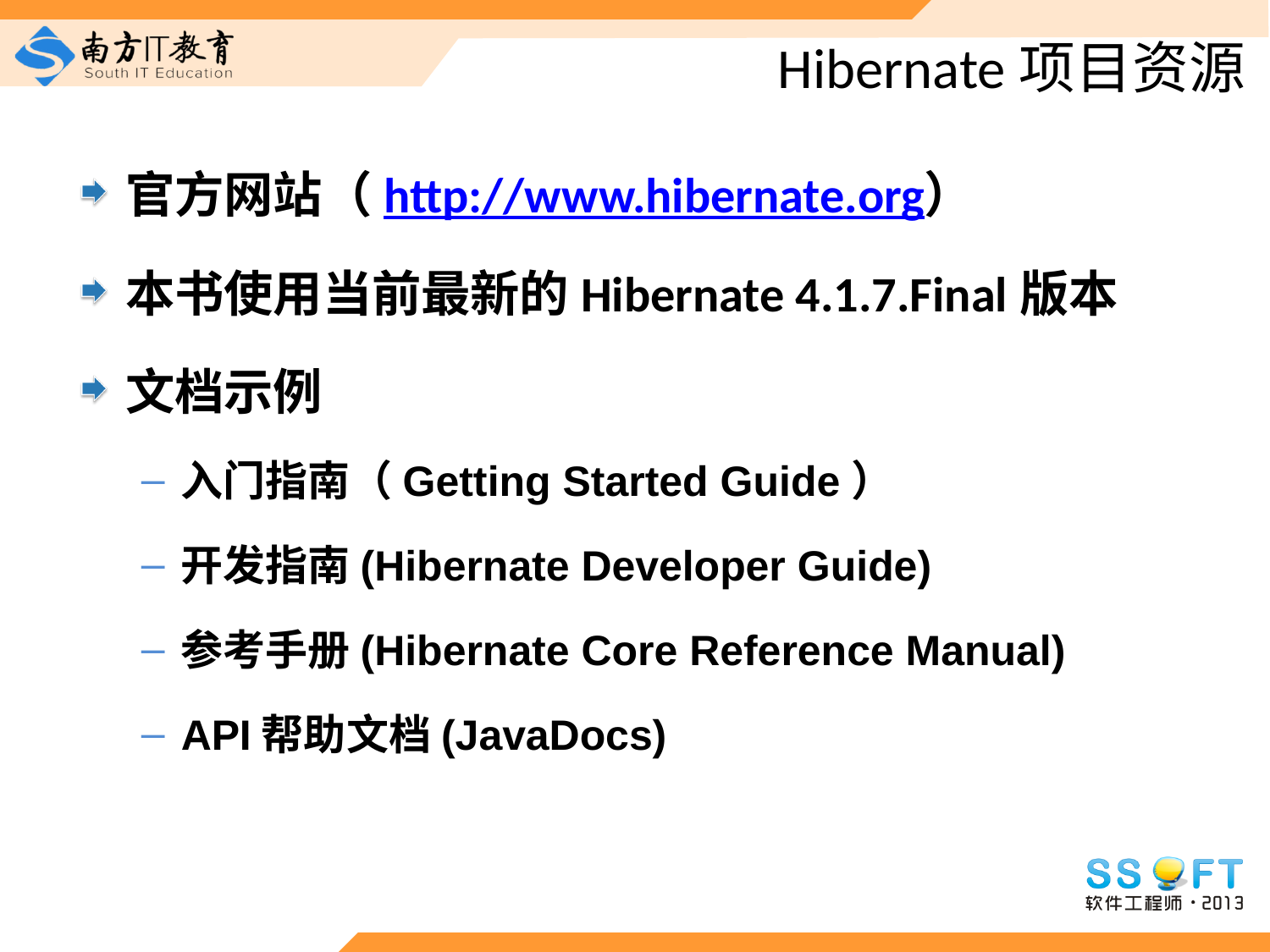

# Hibernate项目资源
官方网站（http://www.hibernate.org）
本书使用当前最新的Hibernate 4.1.7.Final版本
文档示例
入门指南（Getting Started Guide）
开发指南(Hibernate Developer Guide)
参考手册(Hibernate Core Reference Manual)
API帮助文档(JavaDocs)